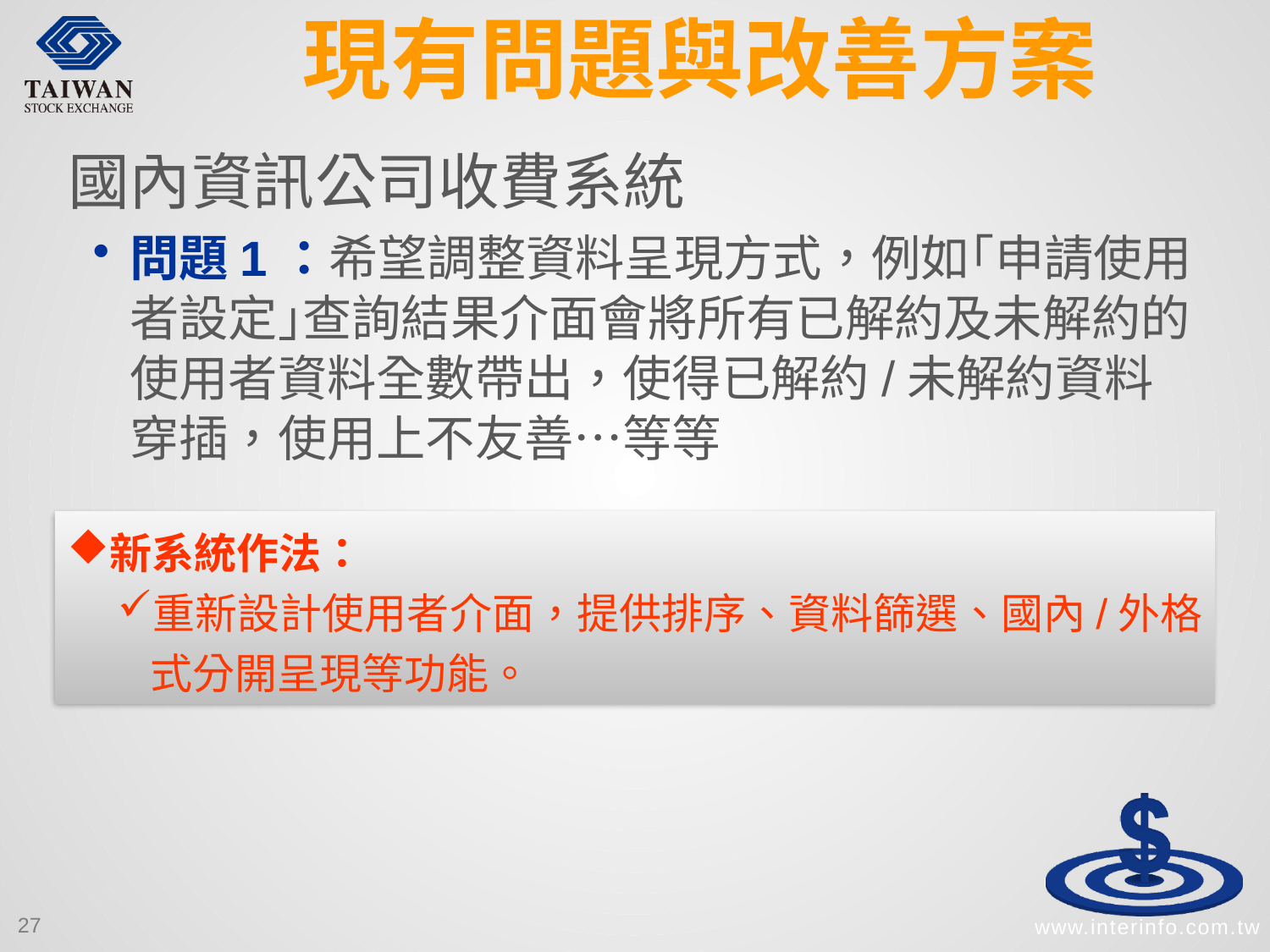

# 現有問題與改善方案
國內資訊公司收費系統
問題1：希望調整資料呈現方式，例如｢申請使用者設定｣查詢結果介面會將所有已解約及未解約的使用者資料全數帶出，使得已解約/未解約資料穿插，使用上不友善…等等
新系統作法：
重新設計使用者介面，提供排序、資料篩選、國內/外格
  式分開呈現等功能。